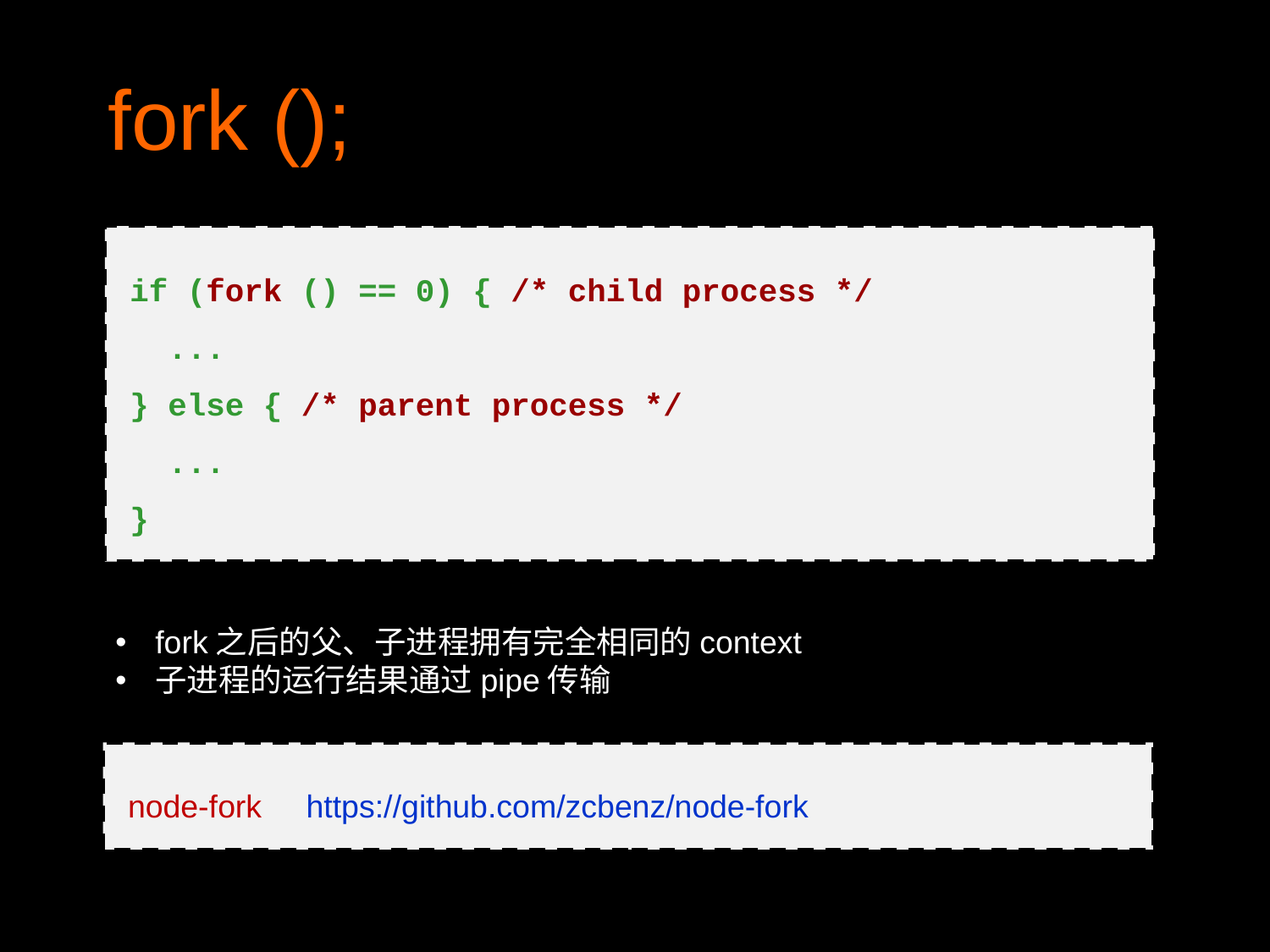

# fork ();
if (fork () == 0) { /* child process */
  ...
} else { /* parent process */
  ...
}
fork之后的父、子进程拥有完全相同的context
子进程的运行结果通过pipe传输
node-fork     https://github.com/zcbenz/node-fork